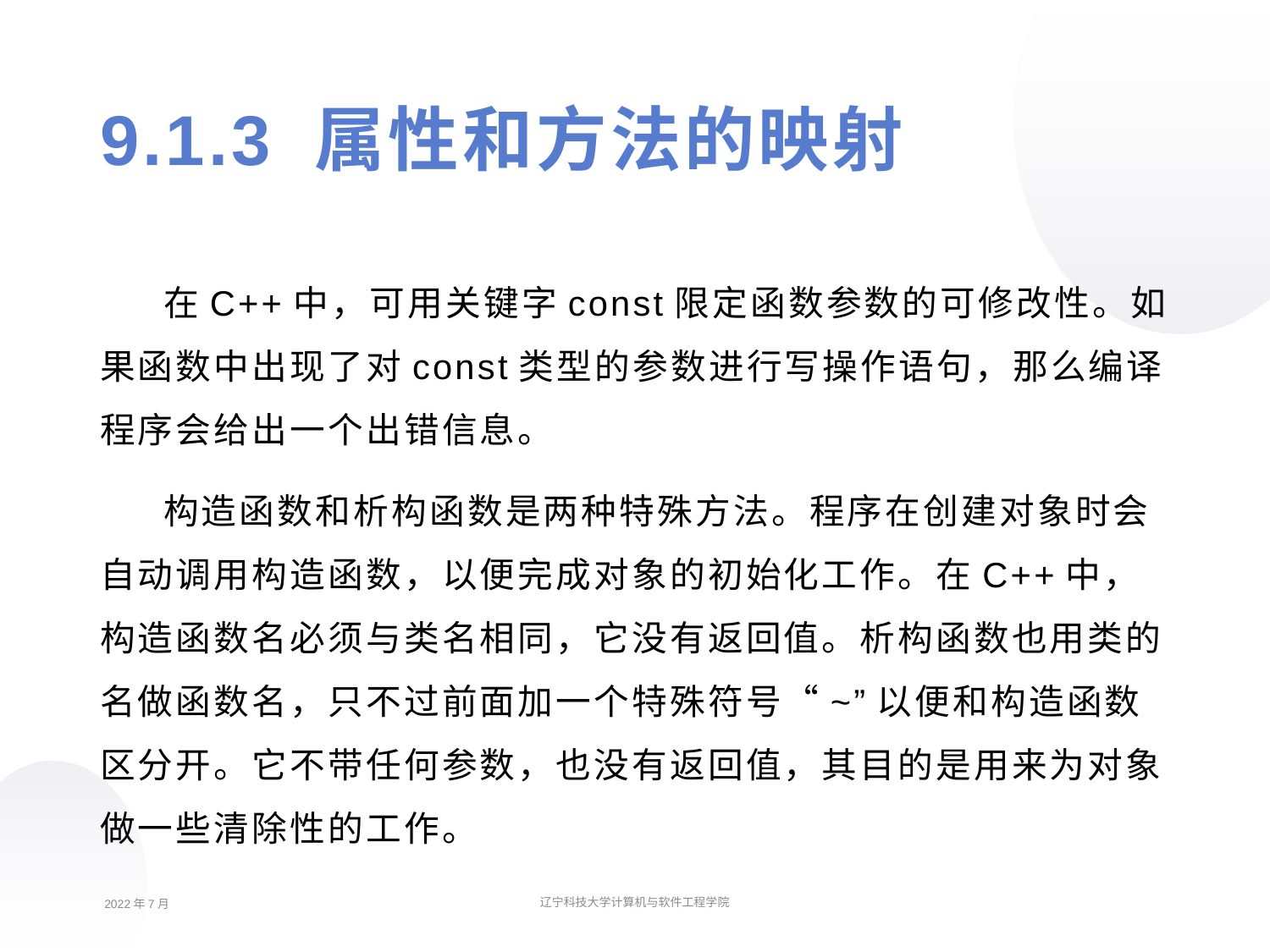

9.1.3 属性和方法的映射
在C++中，可用关键字const限定函数参数的可修改性。如果函数中出现了对const类型的参数进行写操作语句，那么编译程序会给出一个出错信息。
构造函数和析构函数是两种特殊方法。程序在创建对象时会自动调用构造函数，以便完成对象的初始化工作。在C++中，构造函数名必须与类名相同，它没有返回值。析构函数也用类的名做函数名，只不过前面加一个特殊符号“~”以便和构造函数区分开。它不带任何参数，也没有返回值，其目的是用来为对象做一些清除性的工作。

2022年7月
辽宁科技大学计算机与软件工程学院
20